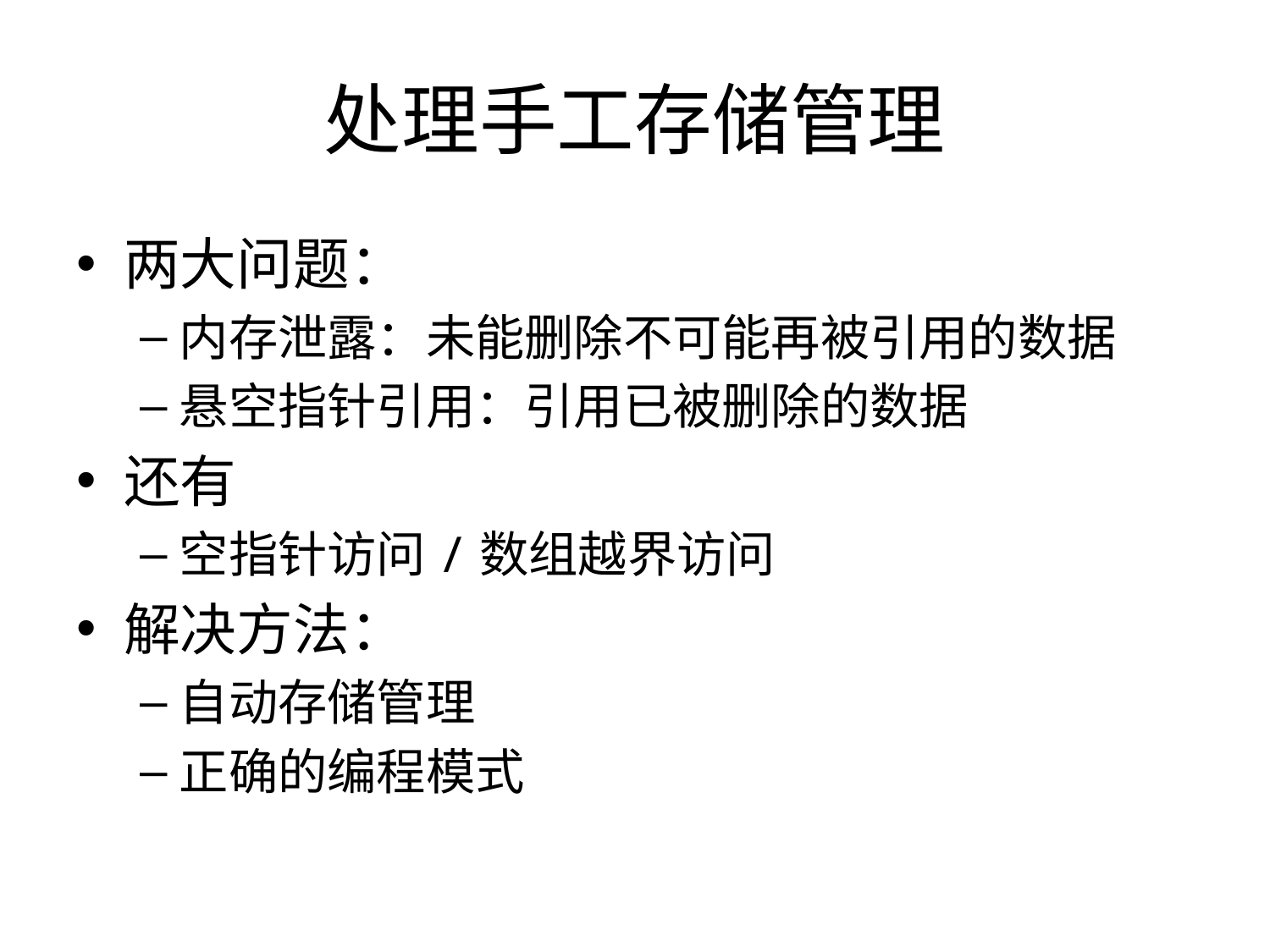

# 处理手工存储管理
两大问题：
内存泄露：未能删除不可能再被引用的数据
悬空指针引用：引用已被删除的数据
还有
空指针访问/数组越界访问
解决方法：
自动存储管理
正确的编程模式